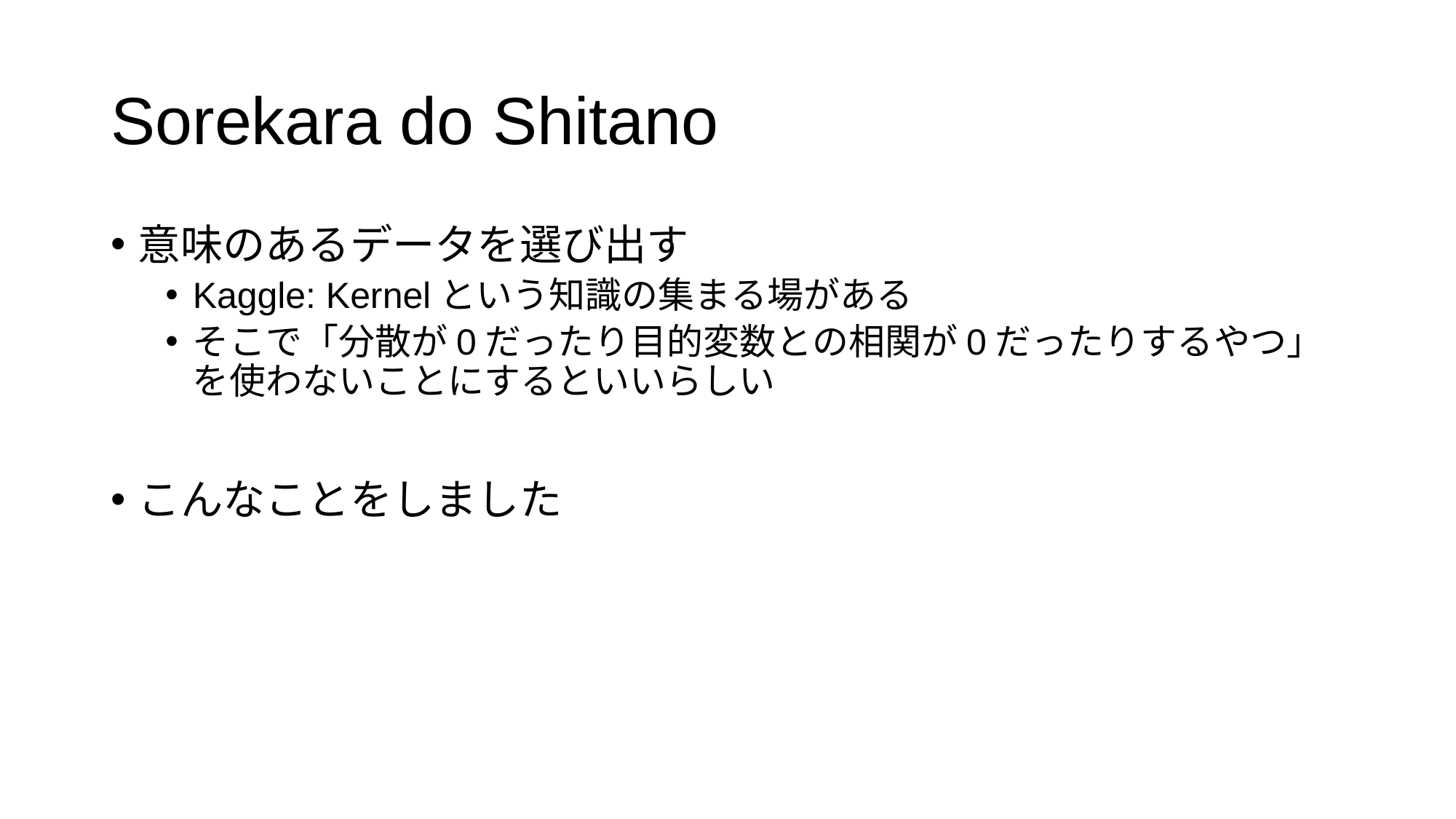

# Sorekara do Shitano
意味のあるデータを選び出す
Kaggle: Kernelという知識の集まる場がある
そこで「分散が0だったり目的変数との相関が0だったりするやつ」を使わないことにするといいらしい

こんなことをしました